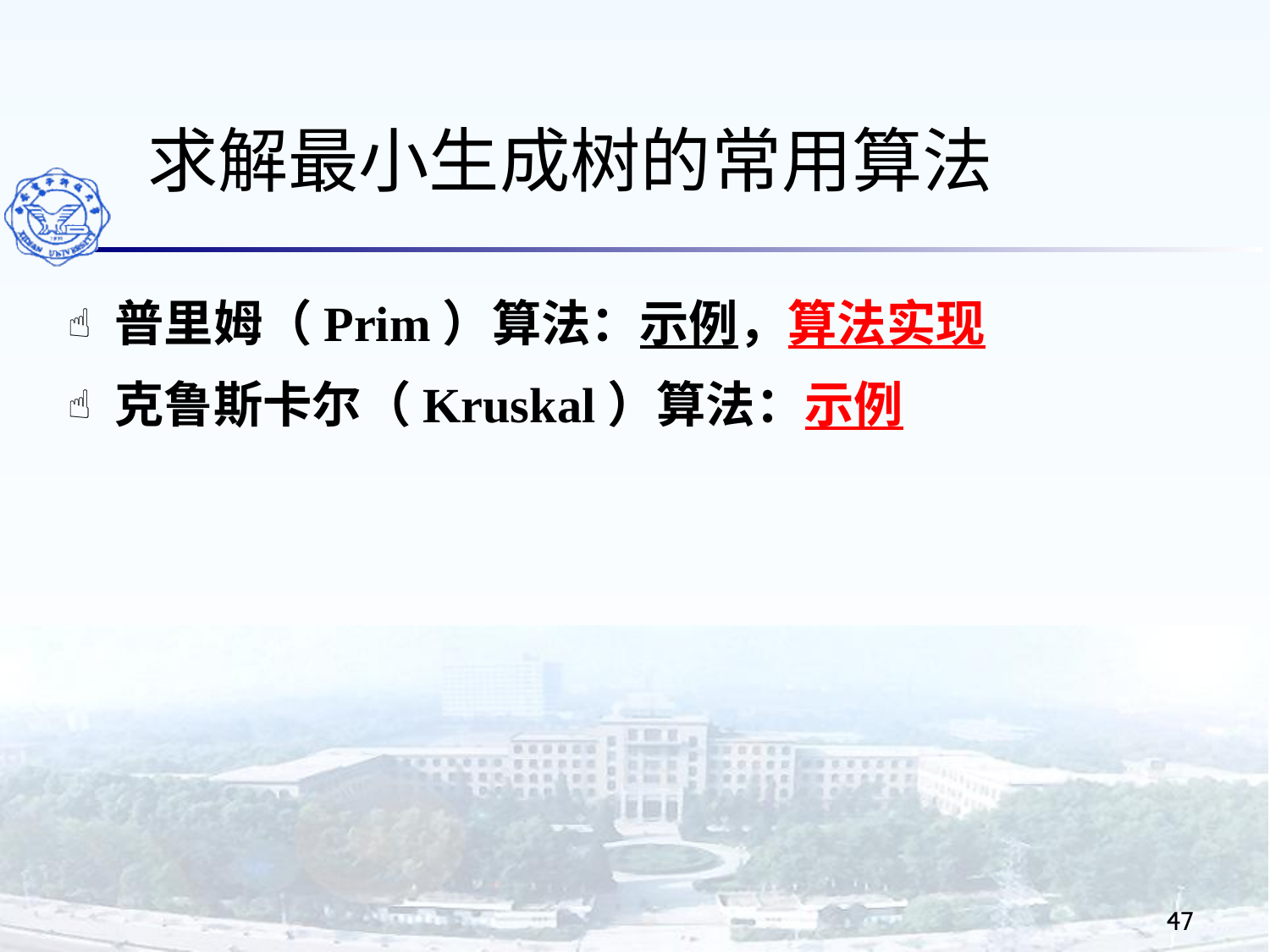

求解最小生成树的常用算法
普里姆（Prim）算法：示例，算法实现
克鲁斯卡尔（Kruskal）算法：示例
47